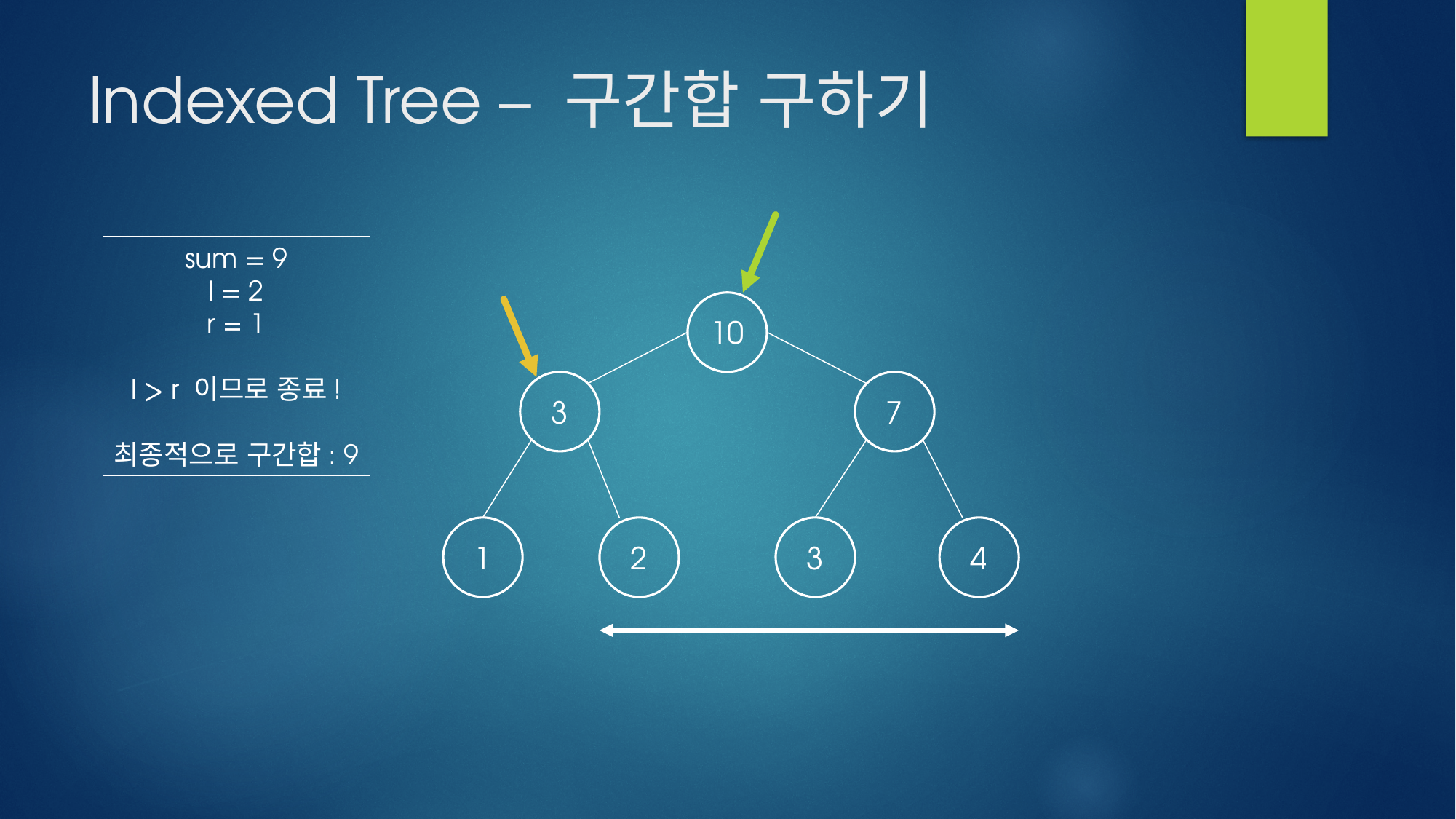

# Indexed Tree – 구간합 구하기
sum = 9
l = 2
r = 1

l > r 이므로 종료!

최종적으로 구간합: 9
10
3
7
4
1
2
3